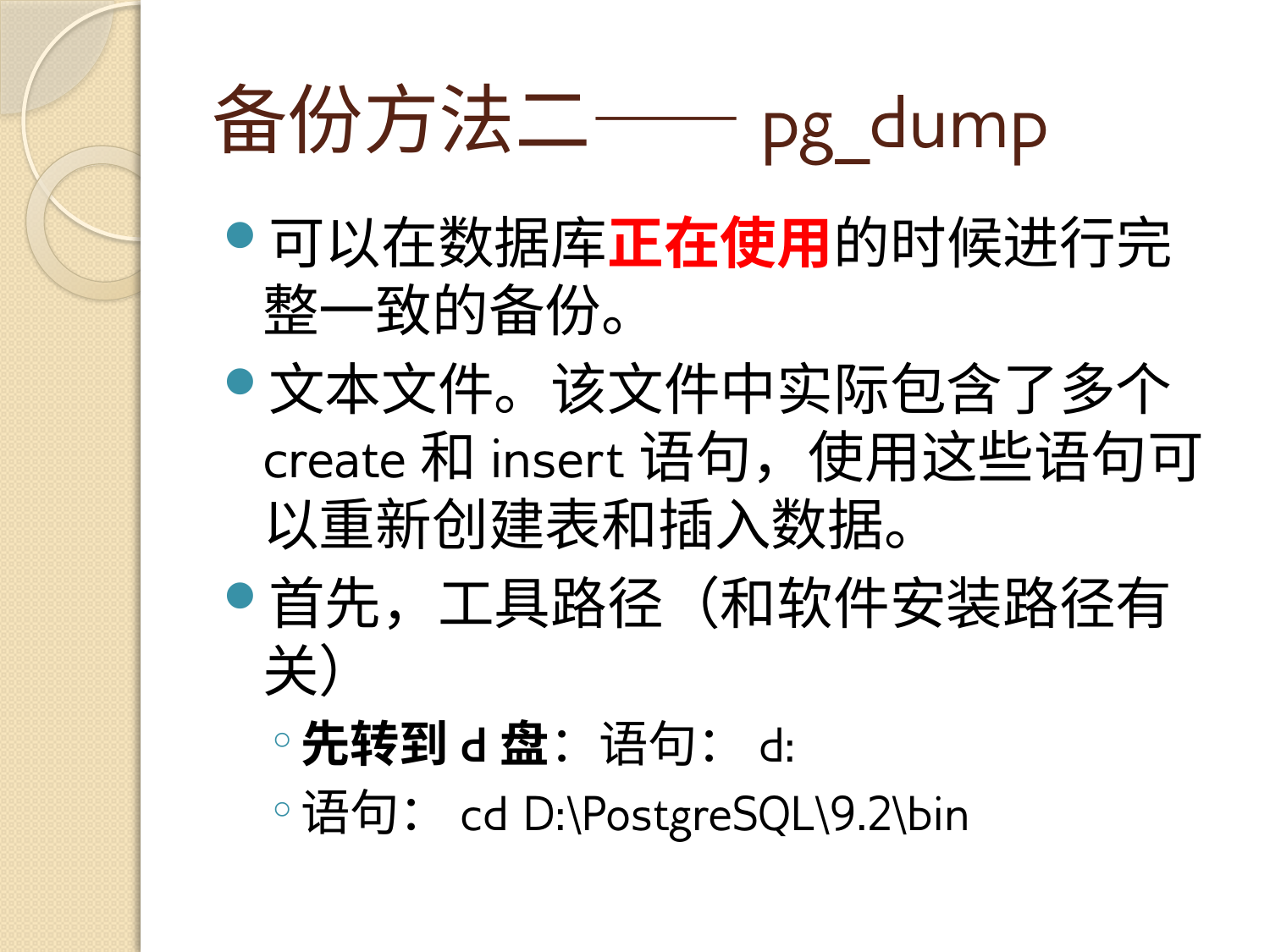

# 备份方法二——pg_dump
可以在数据库正在使用的时候进行完整一致的备份。
文本文件。该文件中实际包含了多个create和insert语句，使用这些语句可以重新创建表和插入数据。
首先，工具路径（和软件安装路径有关）
先转到d盘：语句：d:
语句：cd D:\PostgreSQL\9.2\bin